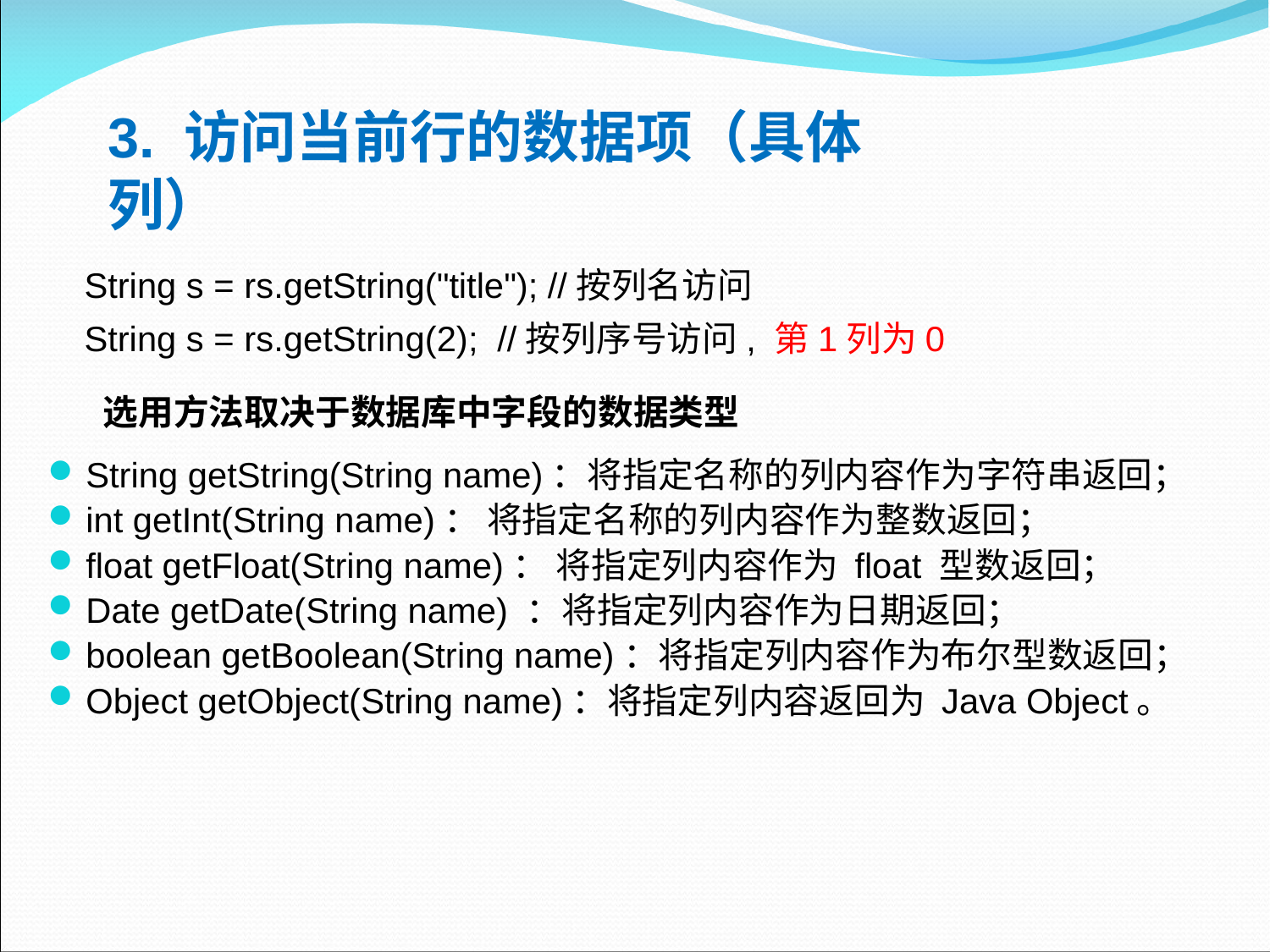

# 3. 访问当前行的数据项（具体列）
String s = rs.getString("title"); //按列名访问
String s = rs.getString(2);  //按列序号访问, 第1列为0
选用方法取决于数据库中字段的数据类型
String getString(String name)：将指定名称的列内容作为字符串返回；
int getInt(String name)： 将指定名称的列内容作为整数返回；
float getFloat(String name)： 将指定列内容作为 float 型数返回；
Date getDate(String name) ：将指定列内容作为日期返回；
boolean getBoolean(String name)：将指定列内容作为布尔型数返回；
Object getObject(String name)：将指定列内容返回为 Java Object。